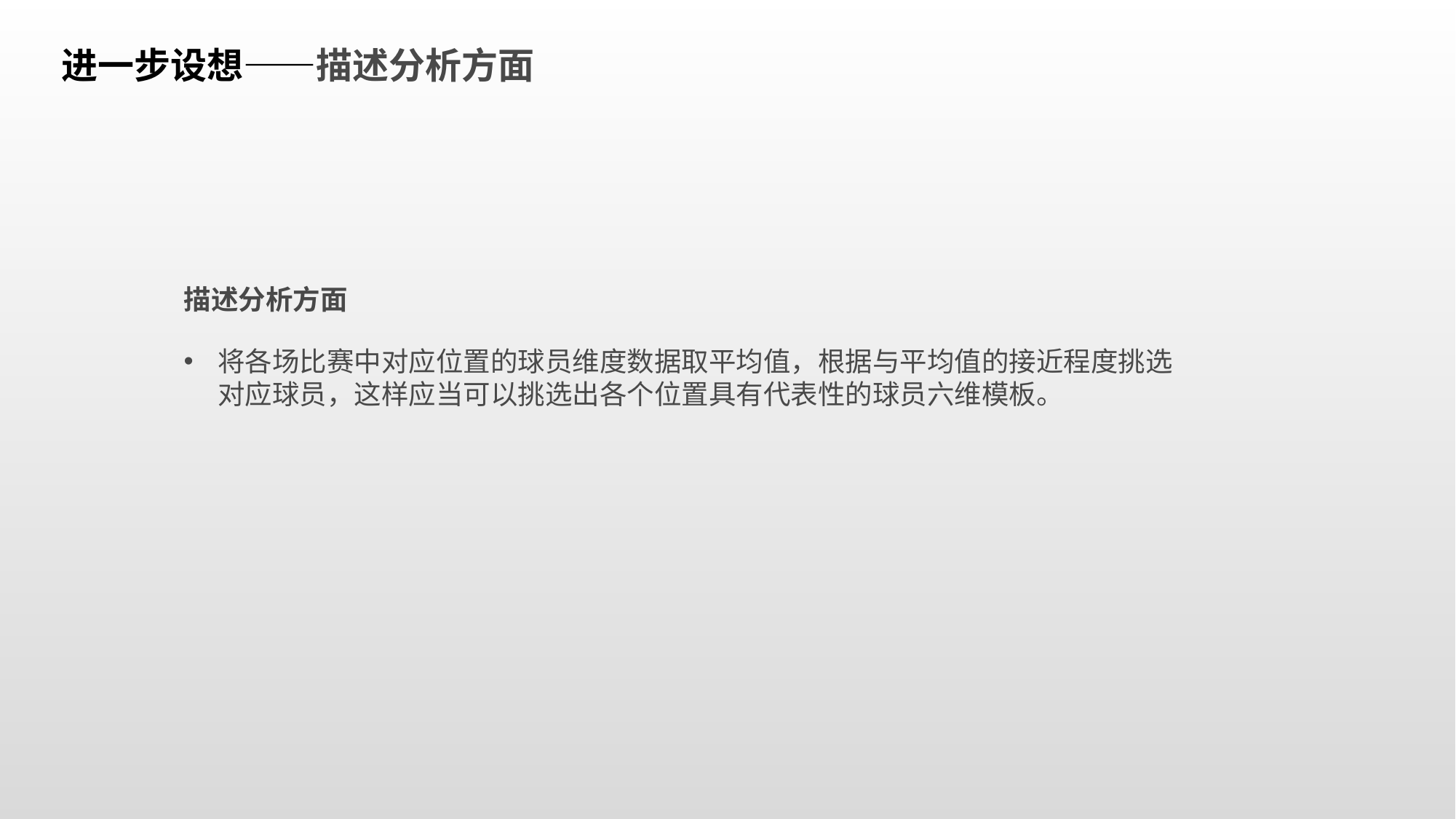

进一步设想——描述分析方面
描述分析方面

将各场比赛中对应位置的球员维度数据取平均值，根据与平均值的接近程度挑选对应球员，这样应当可以挑选出各个位置具有代表性的球员六维模板。